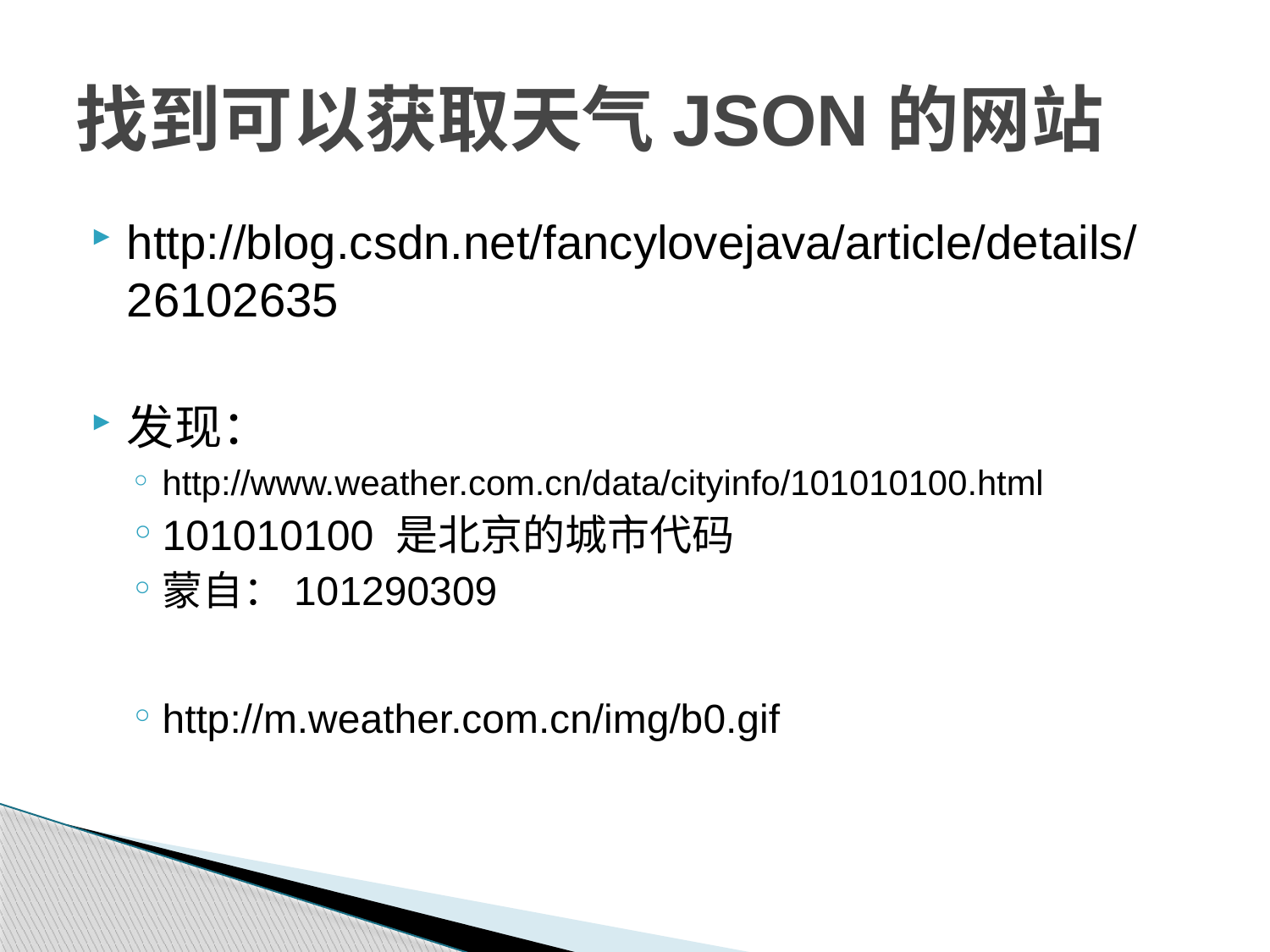

# 找到可以获取天气JSON的网站
http://blog.csdn.net/fancylovejava/article/details/26102635

发现：
http://www.weather.com.cn/data/cityinfo/101010100.html
101010100 是北京的城市代码
蒙自：101290309

http://m.weather.com.cn/img/b0.gif